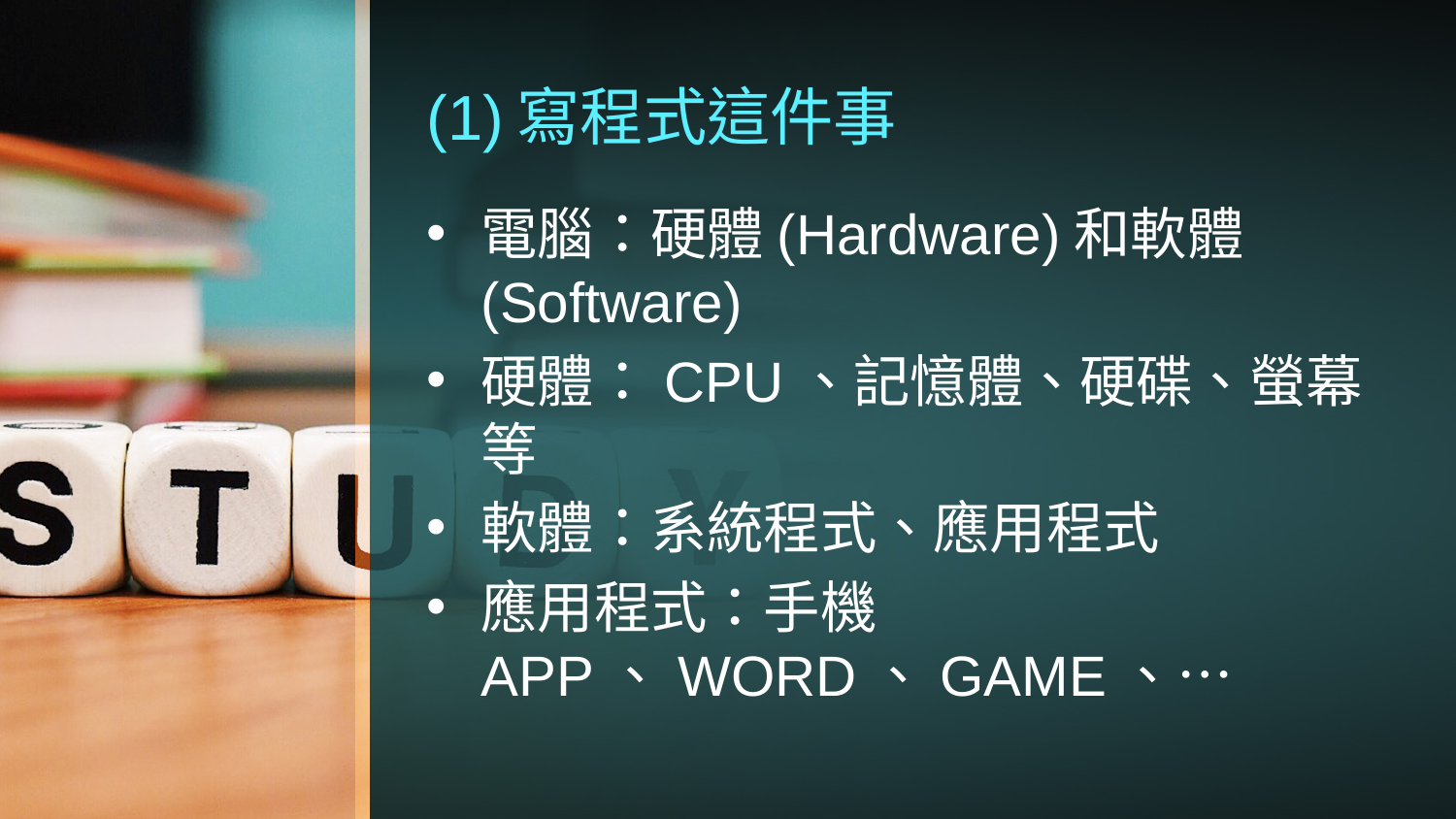

# (1)寫程式這件事
電腦：硬體(Hardware)和軟體(Software)
硬體：CPU、記憶體、硬碟、螢幕等
軟體：系統程式、應用程式
應用程式：手機APP、WORD、GAME、…